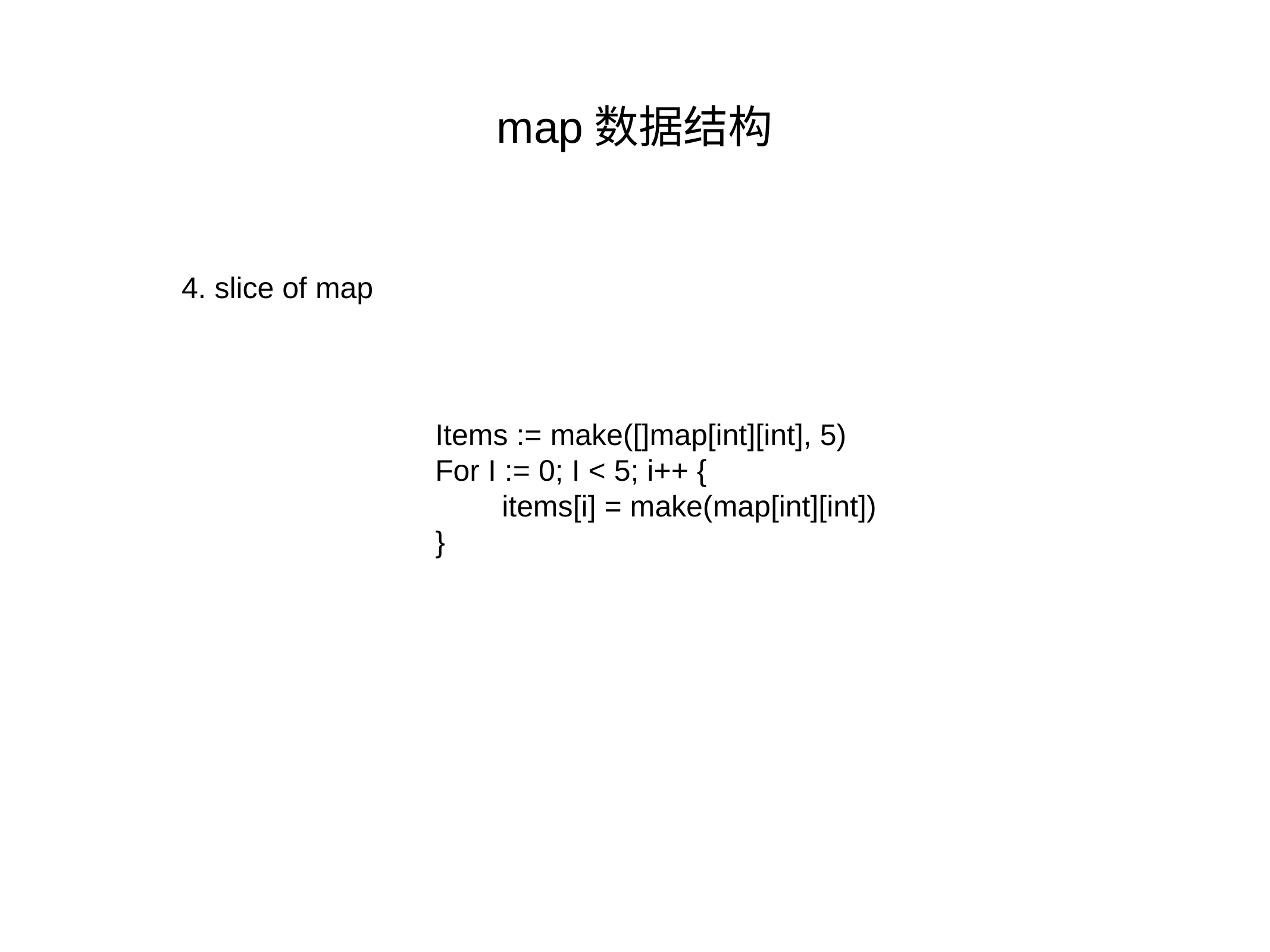

map数据结构
4. slice of map
Items := make([]map[int][int], 5)
For I := 0; I < 5; i++ {
        items[i] = make(map[int][int])
}